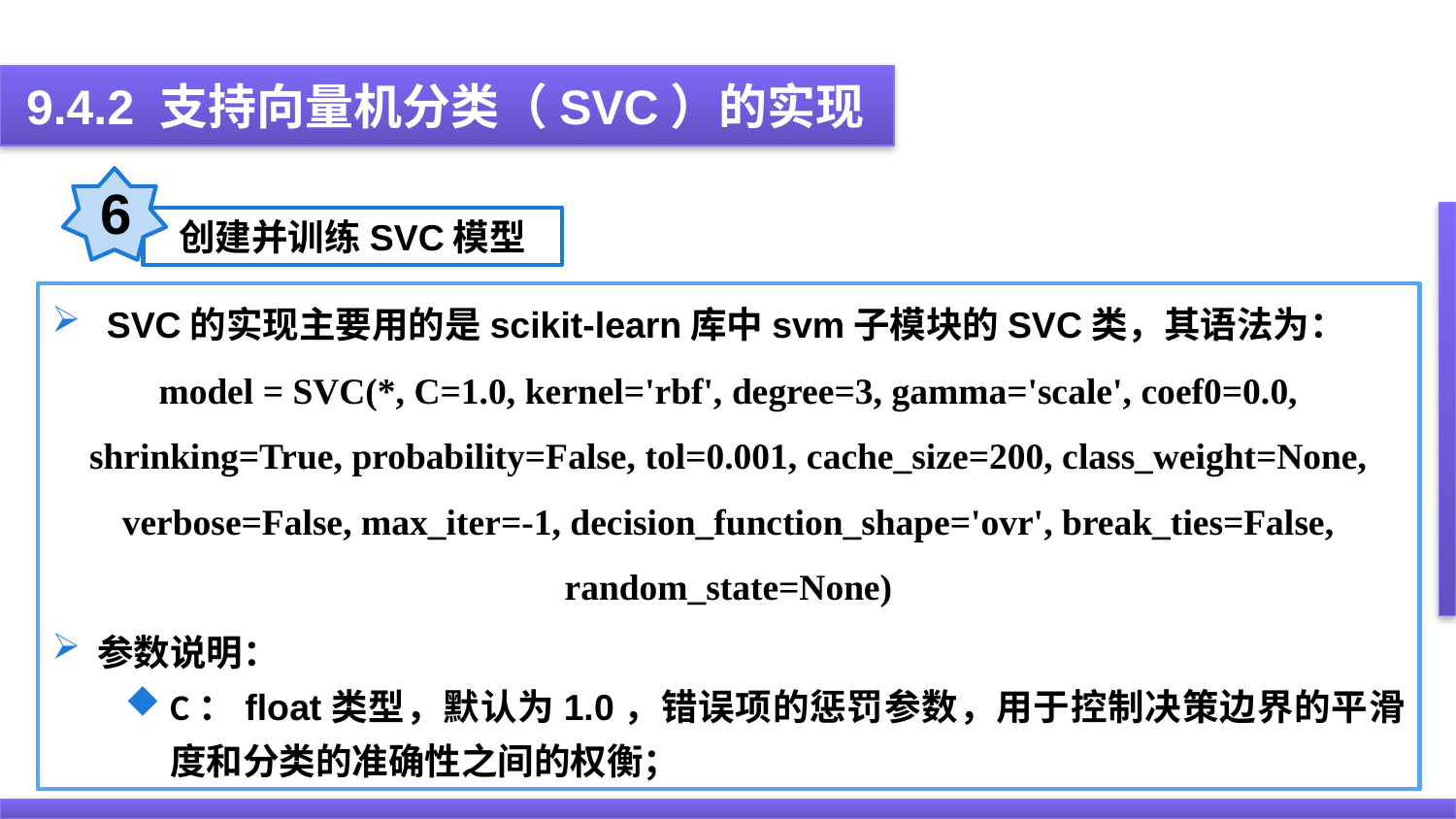

9.4.2 支持向量机分类（SVC）的实现
6
创建并训练SVC模型
SVC的实现主要用的是scikit-learn库中svm子模块的SVC类，其语法为：
model = SVC(*, C=1.0, kernel='rbf', degree=3, gamma='scale', coef0=0.0, shrinking=True, probability=False, tol=0.001, cache_size=200, class_weight=None, verbose=False, max_iter=-1, decision_function_shape='ovr', break_ties=False, random_state=None)
参数说明：
C：float类型，默认为1.0，错误项的惩罚参数，用于控制决策边界的平滑度和分类的准确性之间的权衡；